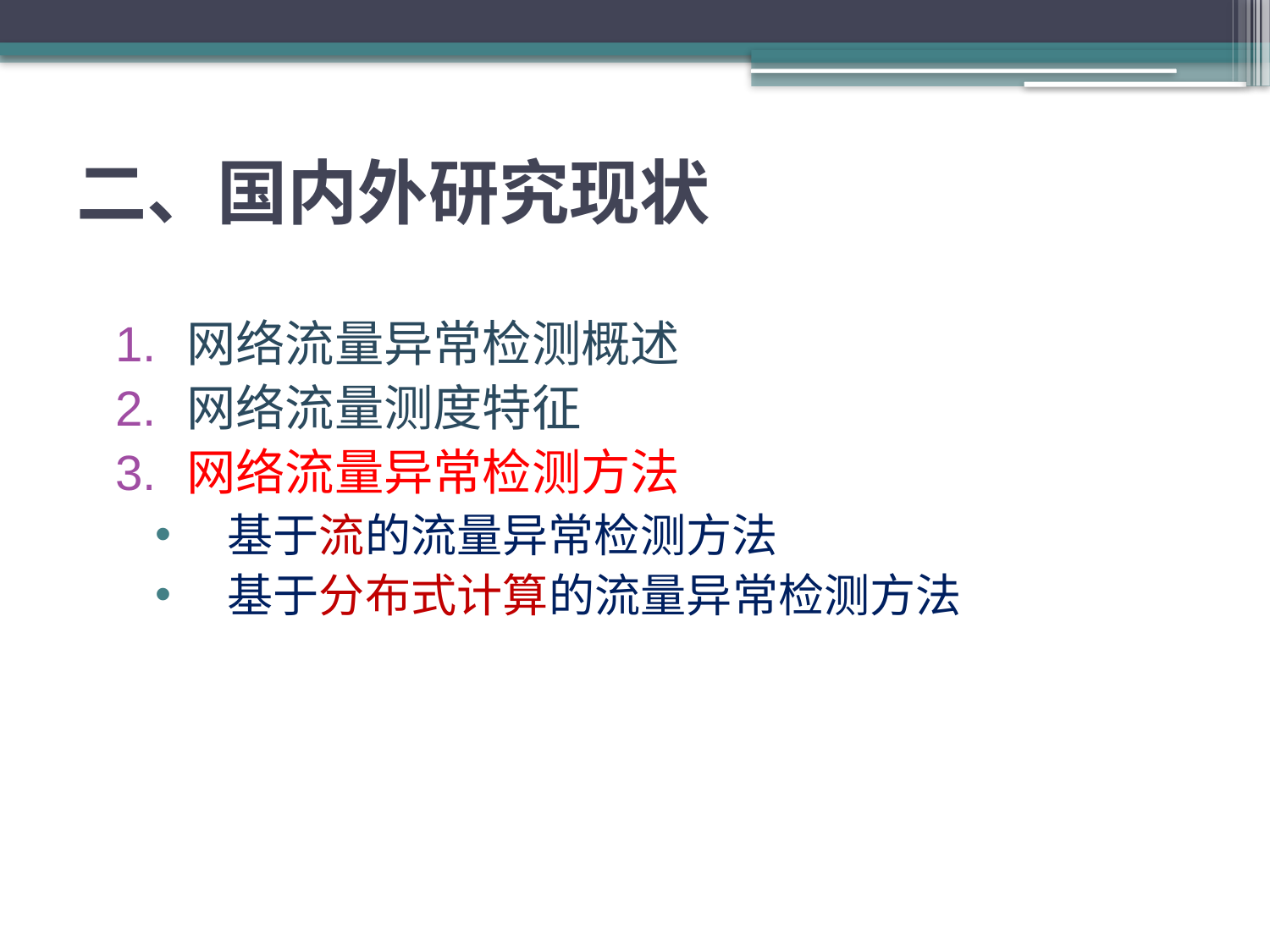

# 二、国内外研究现状
网络流量异常检测概述
网络流量测度特征
网络流量异常检测方法
基于流的流量异常检测方法
基于分布式计算的流量异常检测方法